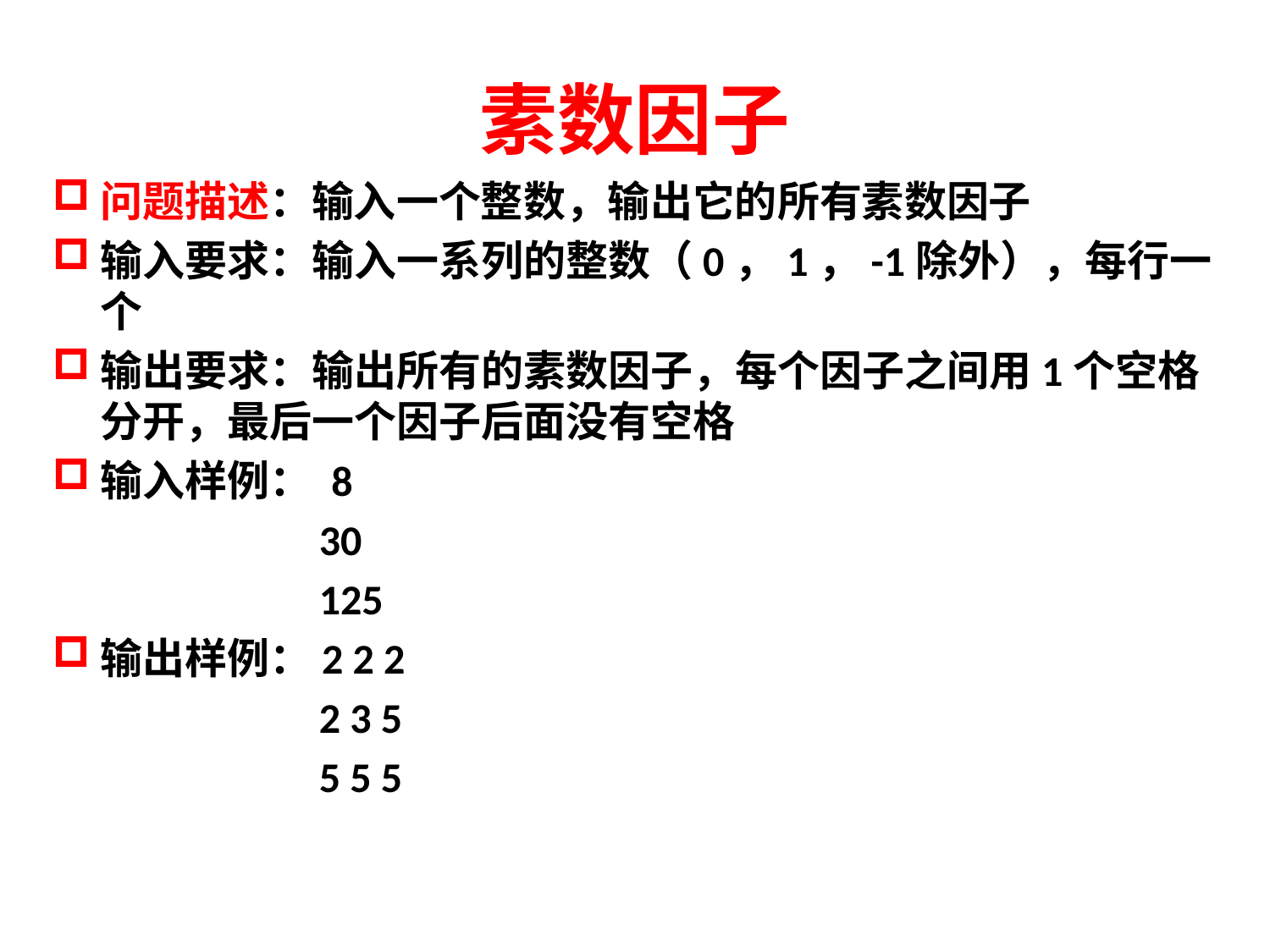

# 素数因子
问题描述：输入一个整数，输出它的所有素数因子
输入要求：输入一系列的整数（0，1，-1除外），每行一个
输出要求：输出所有的素数因子，每个因子之间用1个空格分开，最后一个因子后面没有空格
输入样例： 8
                            30
                            125
输出样例：2 2 2
                            2 3 5
                            5 5 5